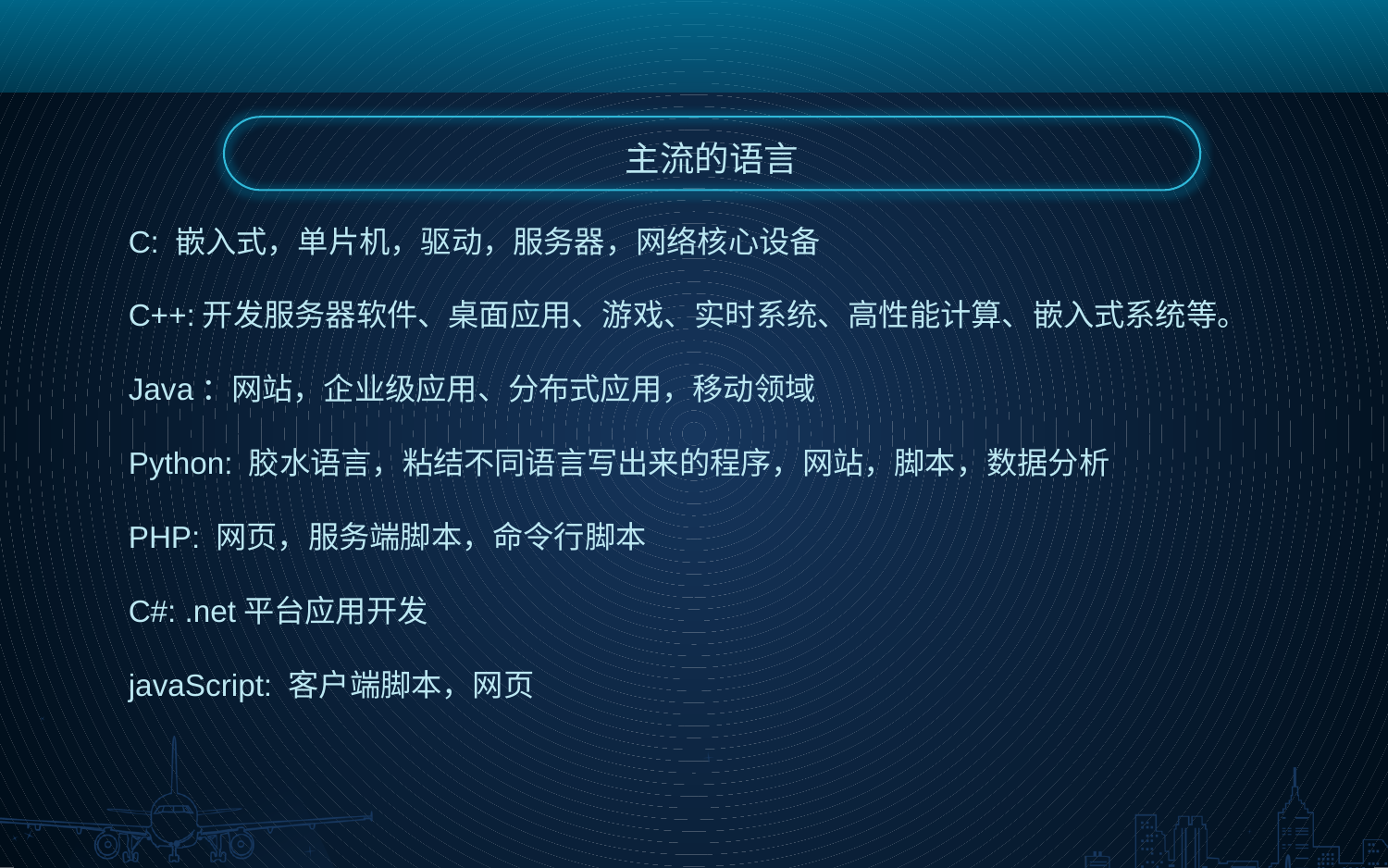

主流的语言
C: 嵌入式，单片机，驱动，服务器，网络核心设备

C++:开发服务器软件、桌面应用、游戏、实时系统、高性能计算、嵌入式系统等。

Java：网站，企业级应用、分布式应用，移动领域

Python: 胶水语言，粘结不同语言写出来的程序，网站，脚本，数据分析

PHP: 网页，服务端脚本，命令行脚本

C#: .net平台应用开发

javaScript: 客户端脚本，网页